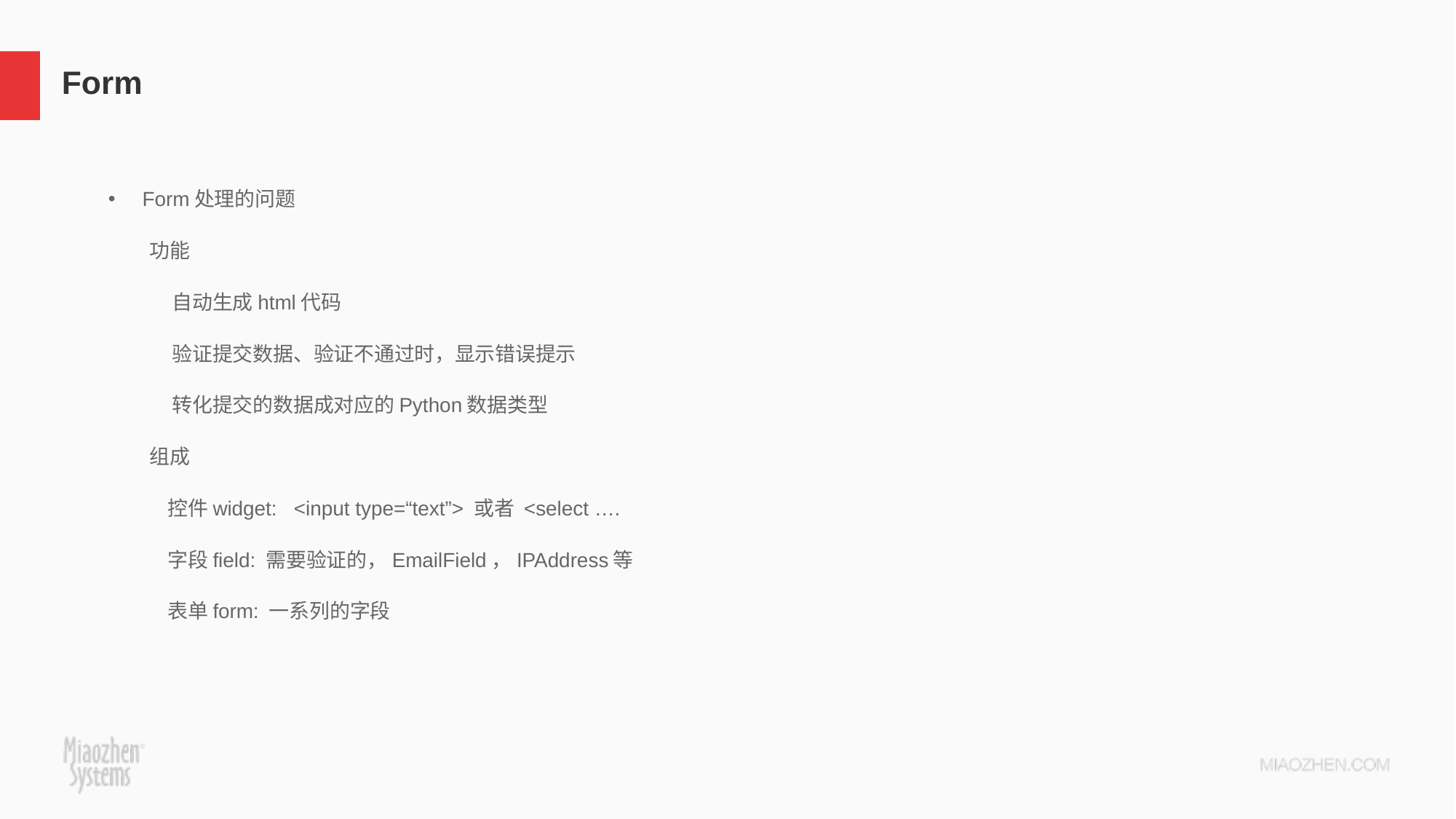

# Form

Form处理的问题
        功能
             自动生成html代码
             验证提交数据、验证不通过时，显示错误提示
             转化提交的数据成对应的Python数据类型
        组成
            控件widget:   <input type=“text”> 或者 <select ….
            字段field: 需要验证的，EmailField，IPAddress等
            表单form: 一系列的字段